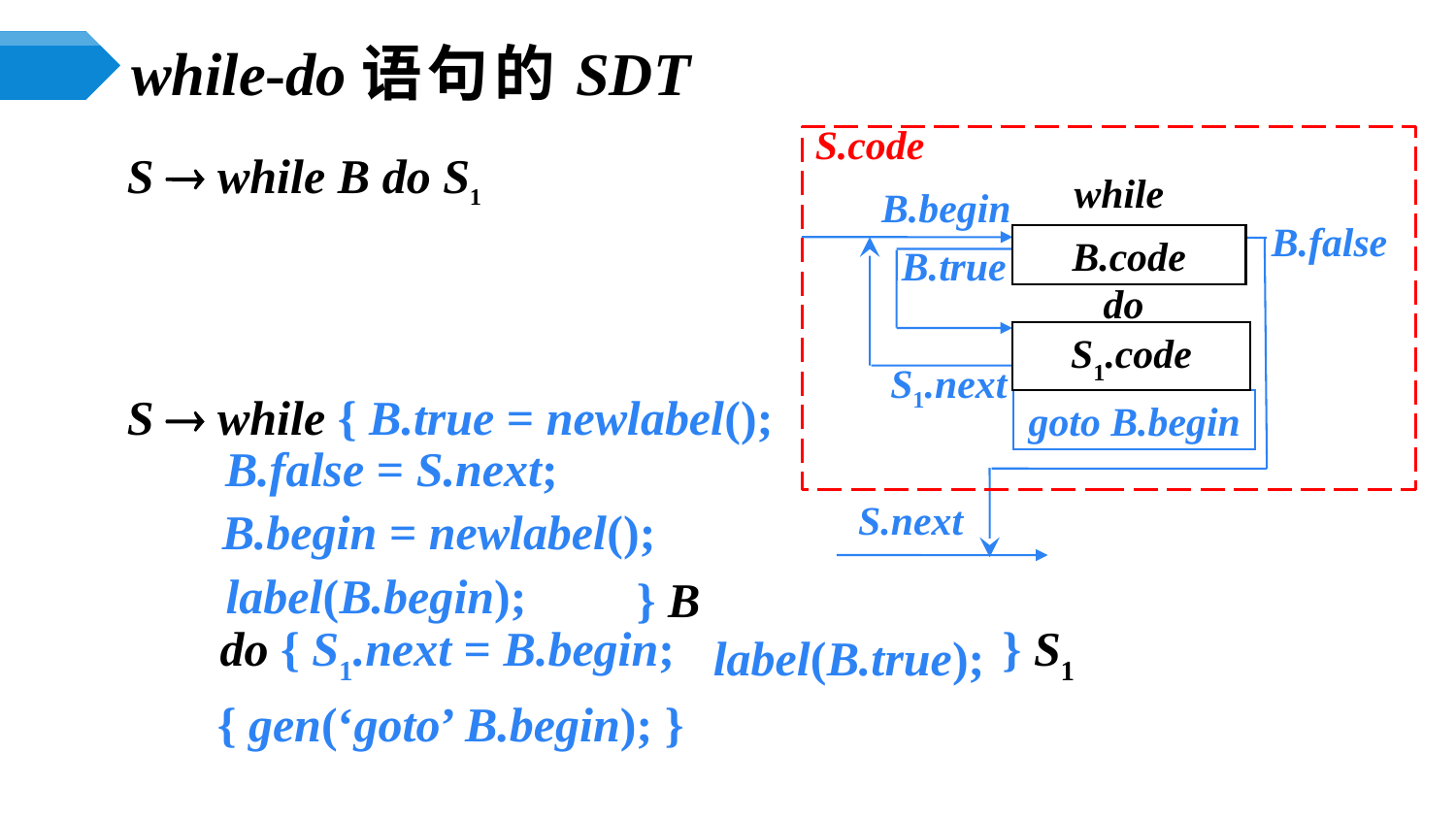

begin

S → while B do S1

S → while { B.true = newlabel();

                                          } B
# while-do语句的SDT
S.code

while
B.code
do
S1.code
B.begin

B.false

B.true

S1.next

goto B.begin
B.false = S.next;
S.next

B.begin = newlabel();
label(B.begin);
	do { S1.next = B.begin;                           } S1
label(B.true);
{ gen(‘goto’ B.begin); }